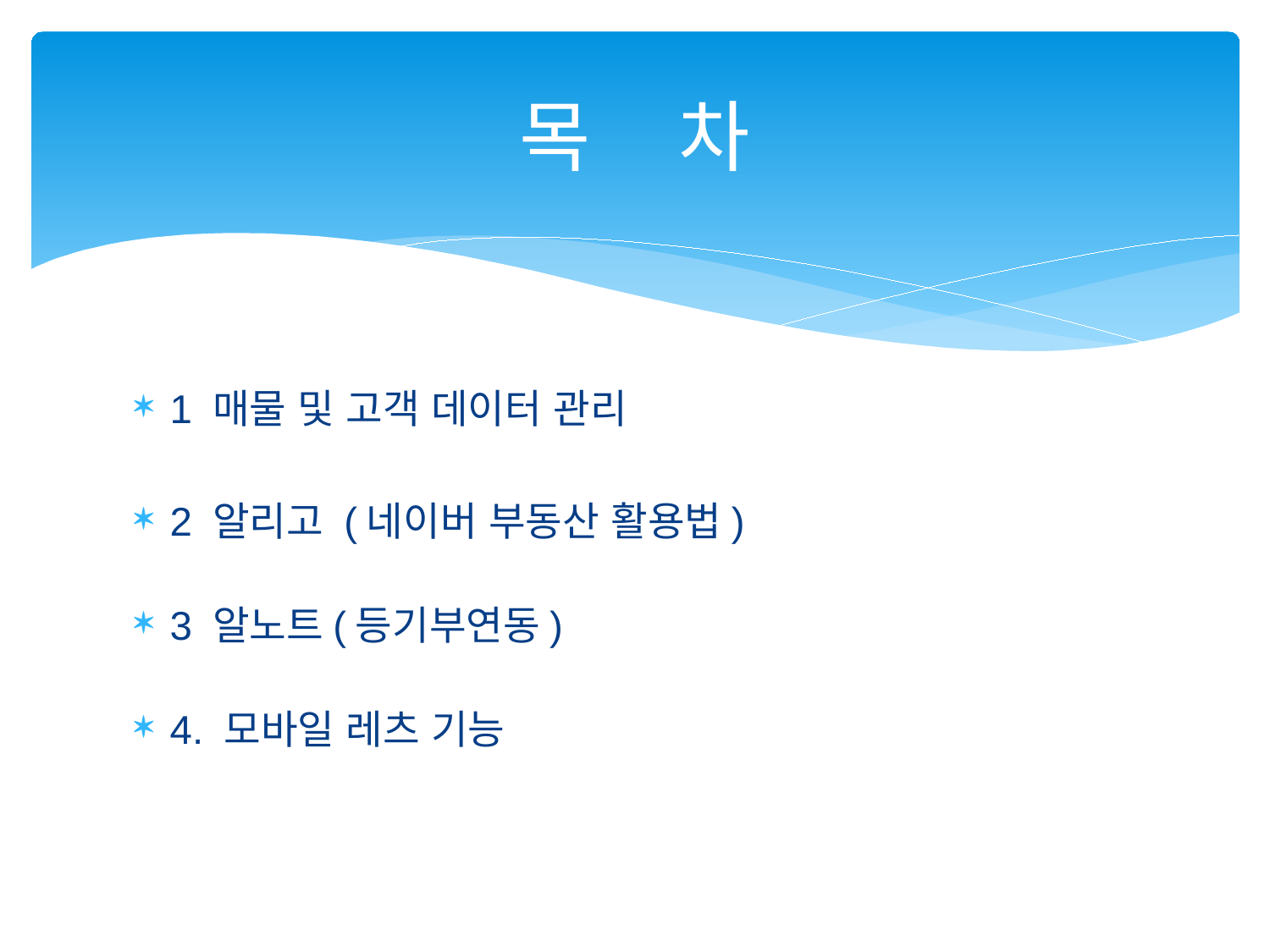

# 목    차
1 매물 및 고객 데이터 관리

2 알리고 (네이버 부동산 활용법)
3 알노트(등기부연동)
4. 모바일 레츠 기능